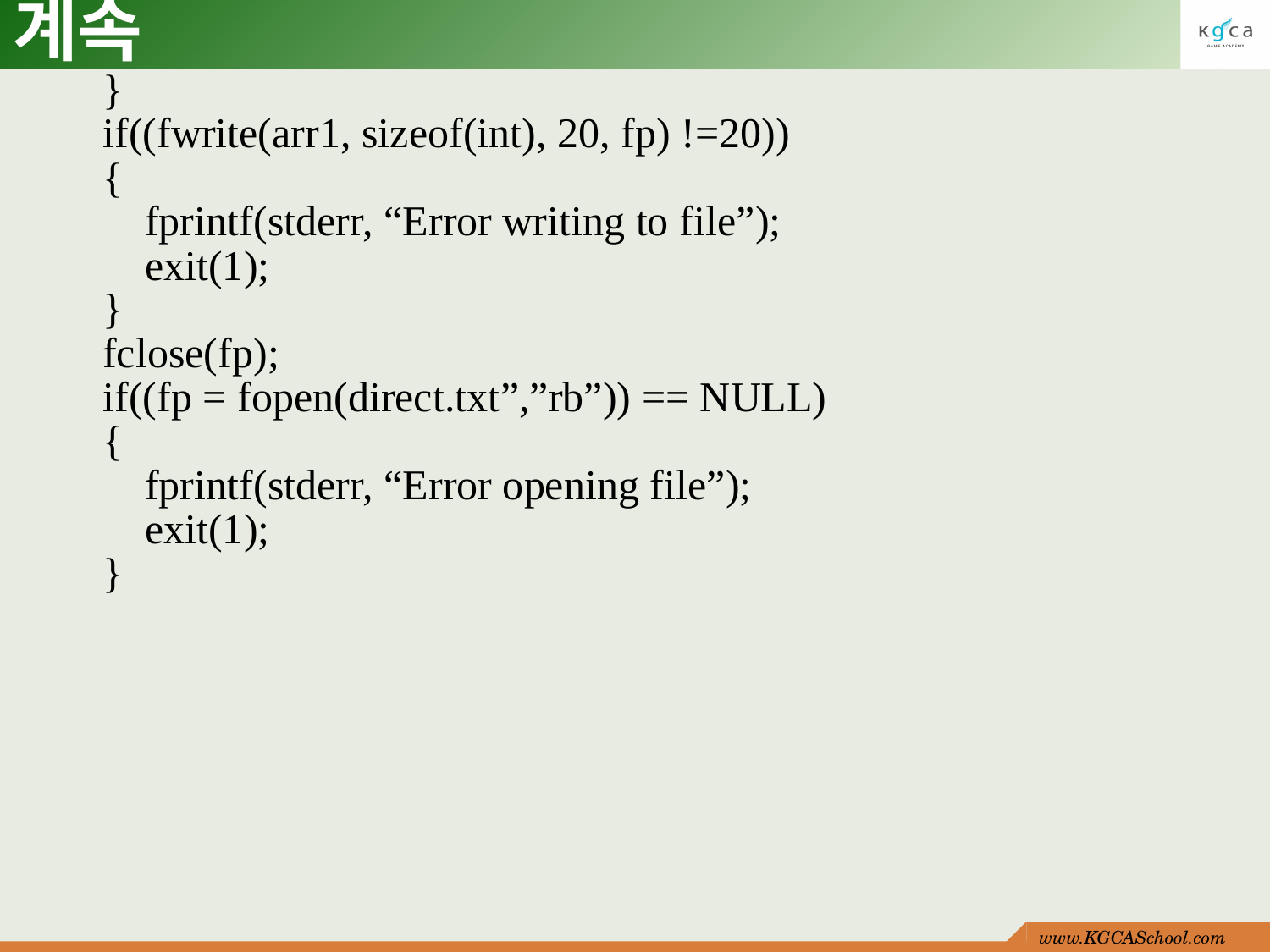

# 계속
    }
    if((fwrite(arr1, sizeof(int), 20, fp) !=20))
    {
        fprintf(stderr, “Error writing to file”);
        exit(1);
    }
    fclose(fp);
    if((fp = fopen(direct.txt”,”rb”)) == NULL)
    {
        fprintf(stderr, “Error opening file”);
        exit(1);
    }